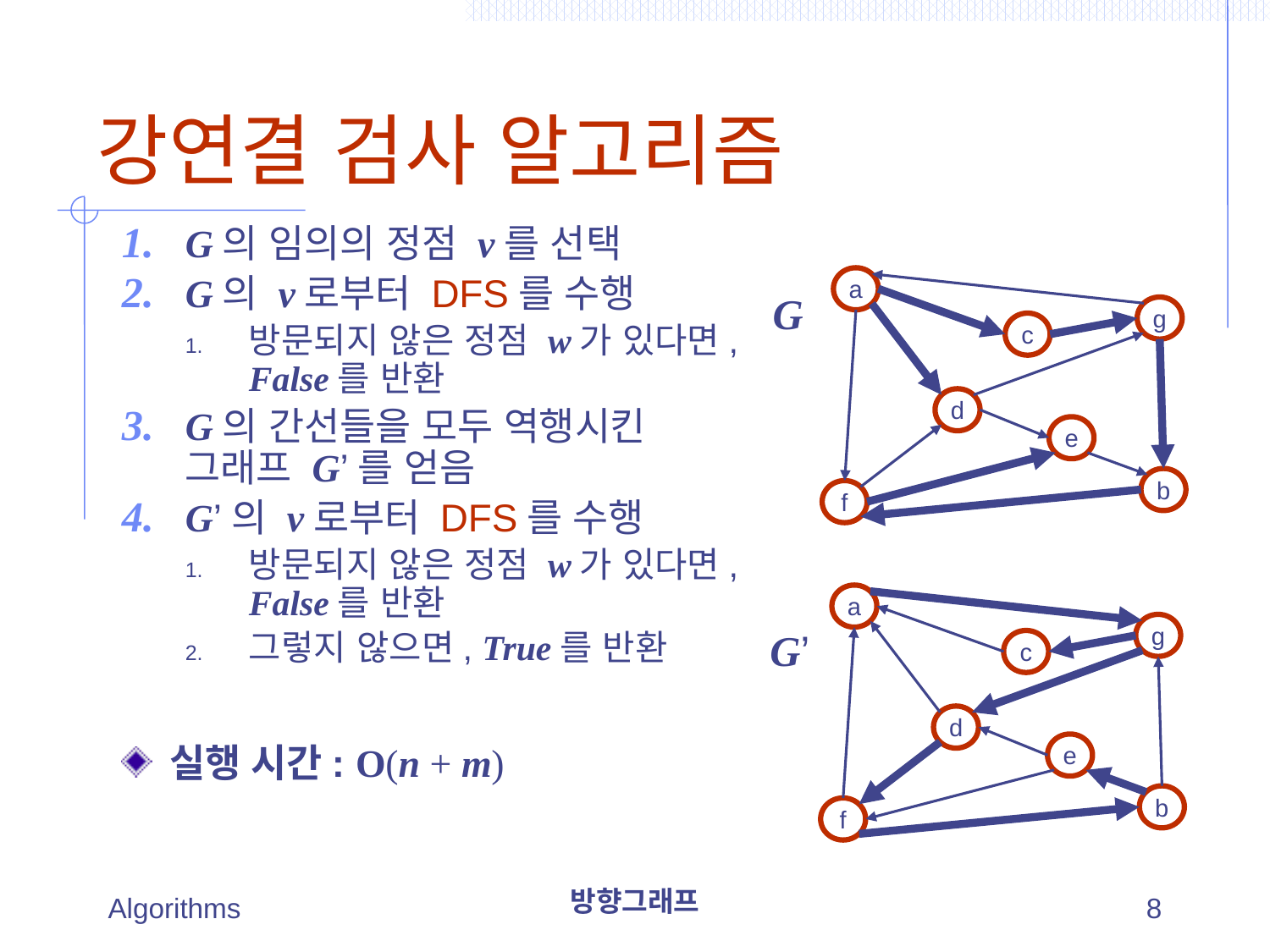

# 강연결 검사 알고리즘
G의 임의의 정점 v를 선택
G의 v로부터 DFS를 수행
방문되지 않은 정점 w가 있다면, False를 반환
G의 간선들을 모두 역행시킨 그래프 G’를 얻음
G’의 v로부터 DFS를 수행
방문되지 않은 정점 w가 있다면, False를 반환
그렇지 않으면, True를 반환

실행 시간: O(n + m)
a
G
g
c
d
e
b
f
a
g
G’
c
d
e
b
f
Algorithms
방향그래프
8